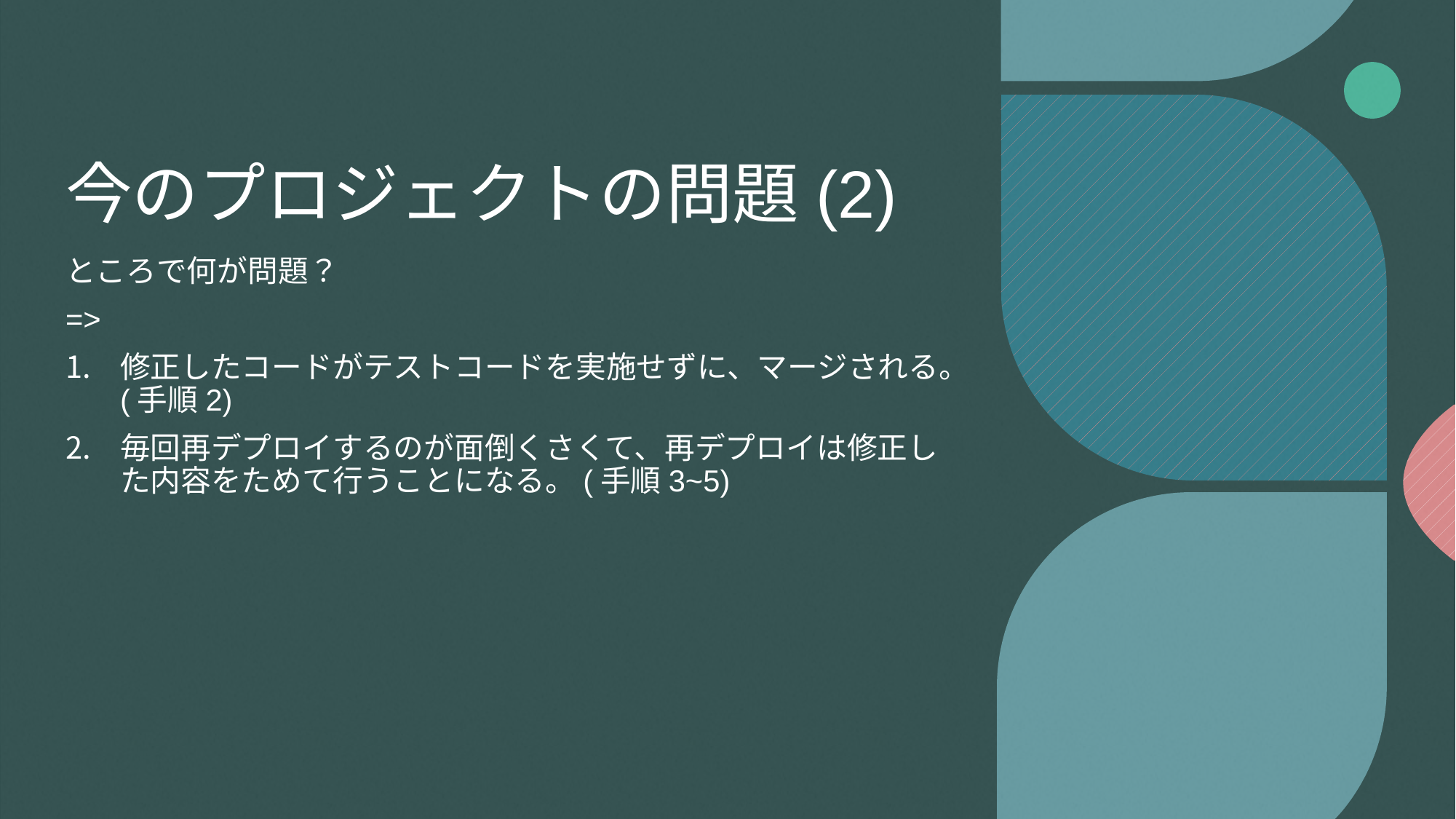

# 今のプロジェクトの問題(2)
ところで何が問題？
=>
修正したコードがテストコードを実施せずに、マージされる。(手順2)
毎回再デプロイするのが面倒くさくて、再デプロイは修正した内容をためて行うことになる。(手順3~5)